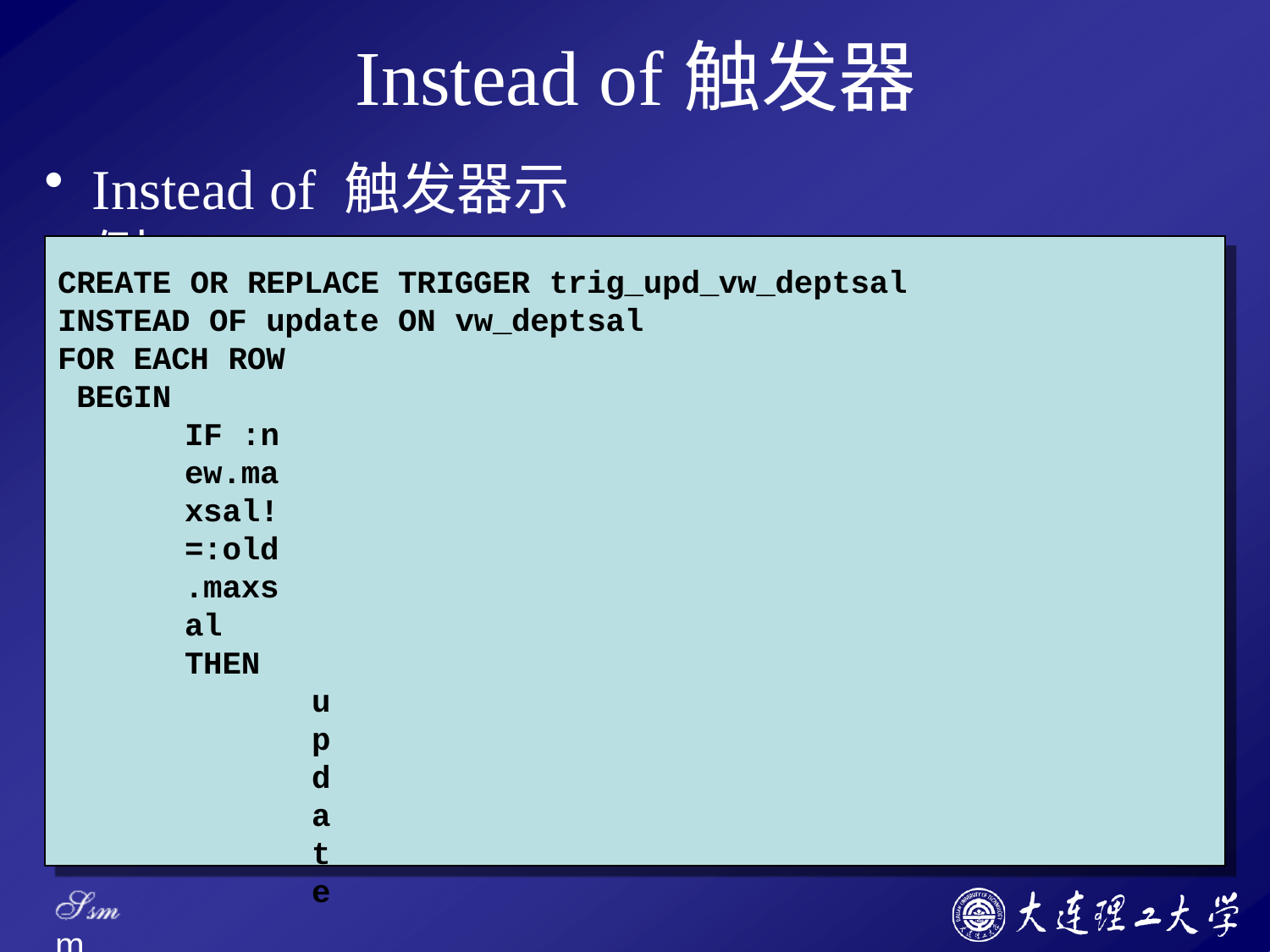

# Instead of	触发器
Instead of 触发器示例

CREATE OR REPLACE TRIGGER trig_upd_vw_deptsal
INSTEAD OF update ON vw_deptsal
FOR EACH ROW  BEGIN
IF :new.maxsal!=:old.maxsal THEN
update emp
set sal=:new.maxsal
where deptno=:new.deptno and sal=:old.maxsal;  END IF;
IF :new.minsal!=:old.minsal THEN  update emp
set sal=:new.minsal
where deptno=:new.deptno and sal=:old.minsal;
END IF;
END;

Ssm